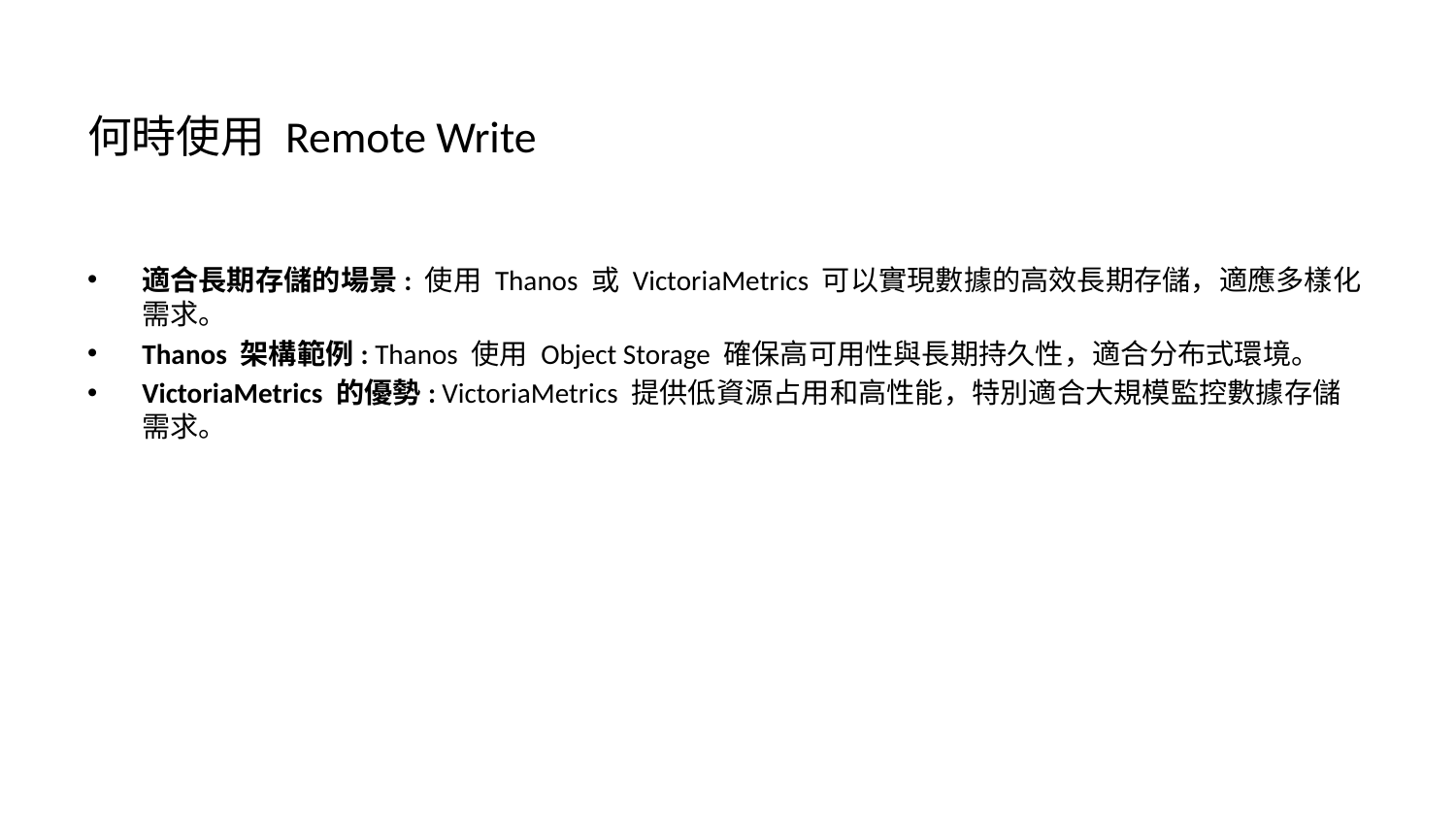

# 何時使用 Remote Write
適合長期存儲的場景: 使用 Thanos 或 VictoriaMetrics 可以實現數據的高效長期存儲，適應多樣化需求。
Thanos 架構範例: Thanos 使用 Object Storage 確保高可用性與長期持久性，適合分布式環境。
VictoriaMetrics 的優勢: VictoriaMetrics 提供低資源占用和高性能，特別適合大規模監控數據存儲需求。